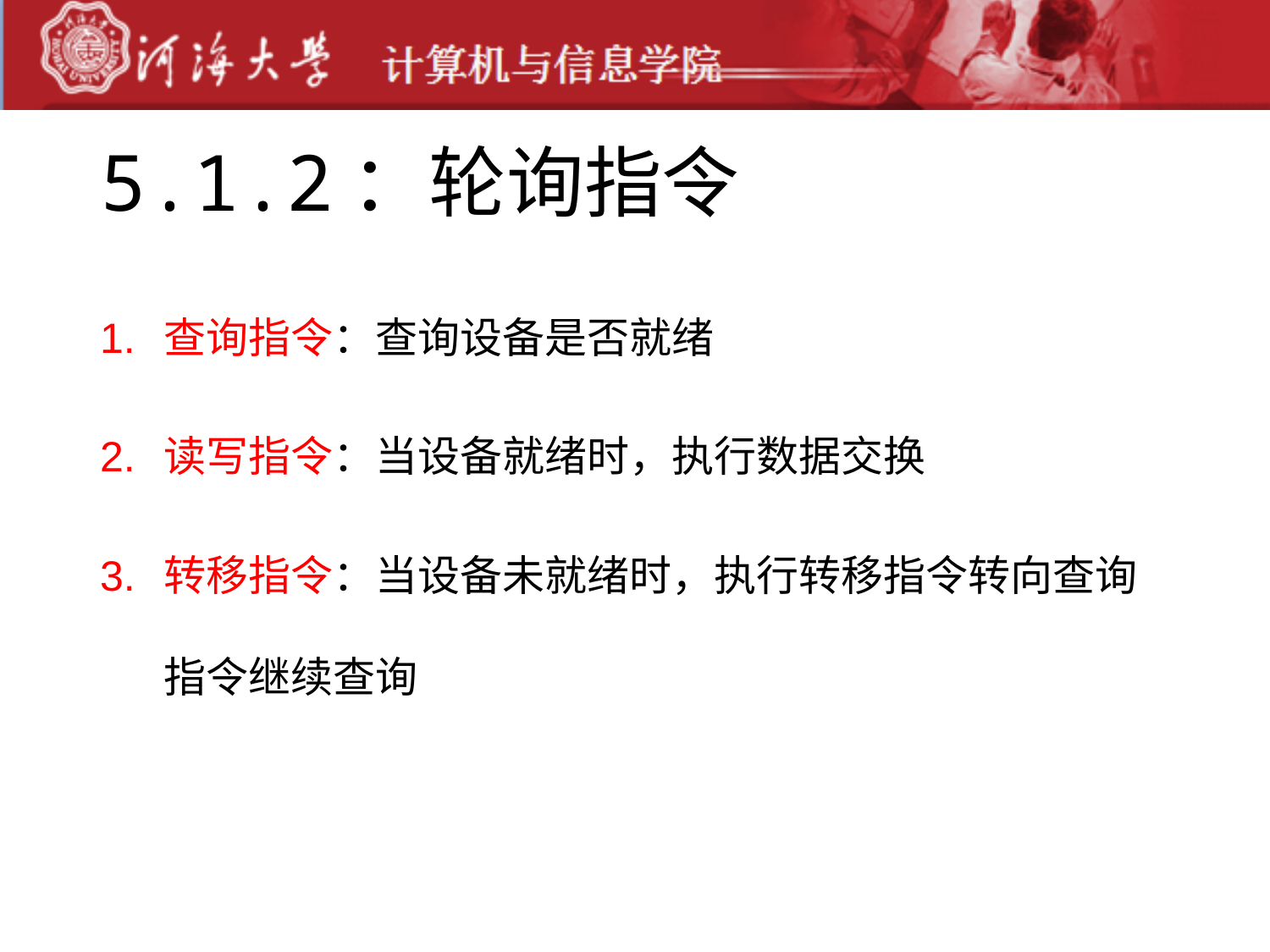

# 5.1.2：轮询指令
查询指令：查询设备是否就绪
读写指令：当设备就绪时，执行数据交换
转移指令：当设备未就绪时，执行转移指令转向查询指令继续查询